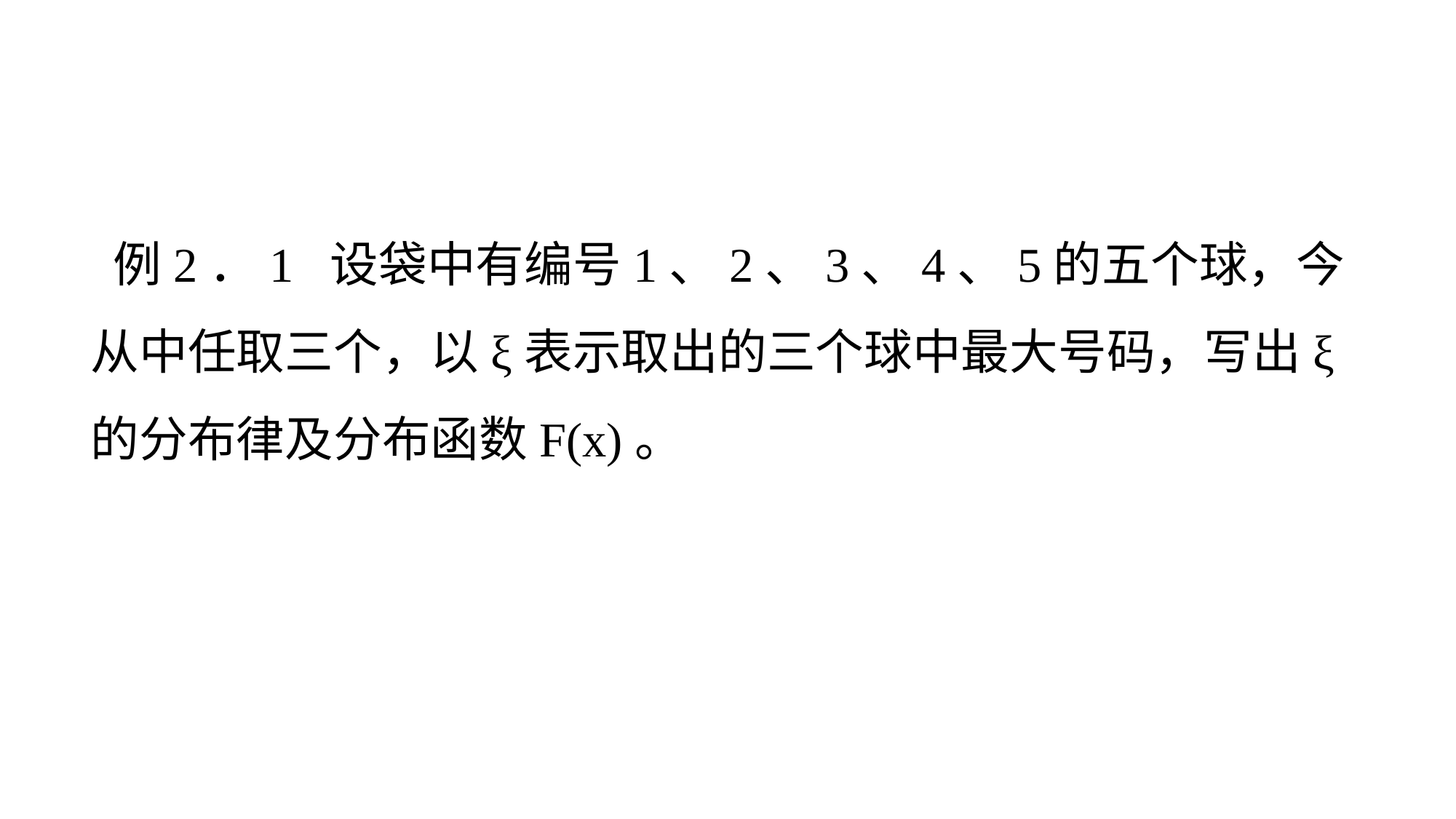

例2．1  设袋中有编号1、2、3、4、5的五个球，今从中任取三个，以ξ表示取出的三个球中最大号码，写出ξ的分布律及分布函数F(x)。